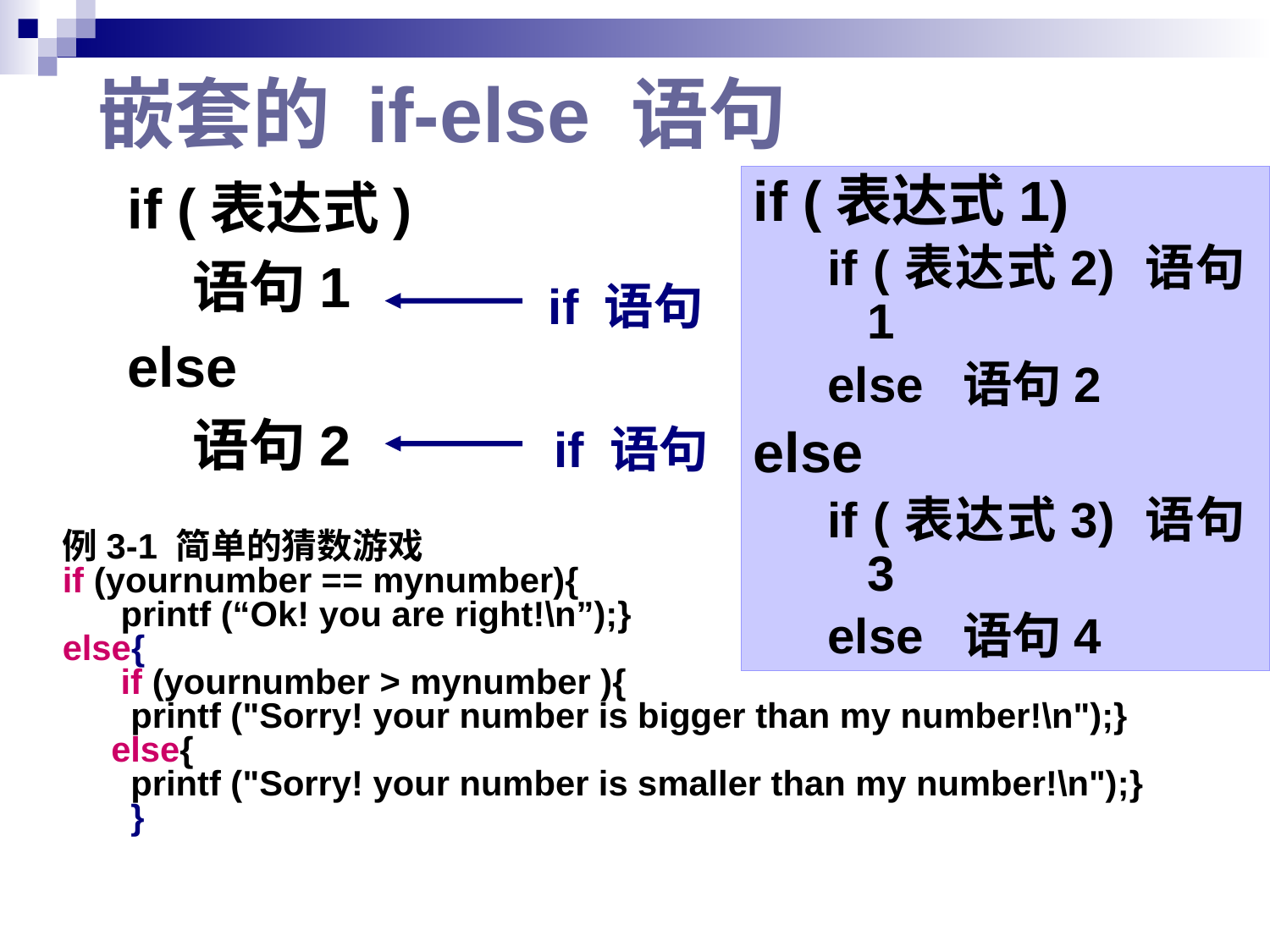

# 嵌套的 if-else 语句
if (表达式1)
if (表达式2) 语句1
else  语句2
else
if (表达式3) 语句3
else  语句4
if (表达式)
    语句1
else
    语句2
      if 语句

      if 语句

例3-1 简单的猜数游戏
if (yournumber == mynumber){
      printf (“Ok! you are right!\n”);}
else{
      if (yournumber > mynumber ){
       printf ("Sorry! your number is bigger than my number!\n");}
     else{
       printf ("Sorry! your number is smaller than my number!\n");}
       }